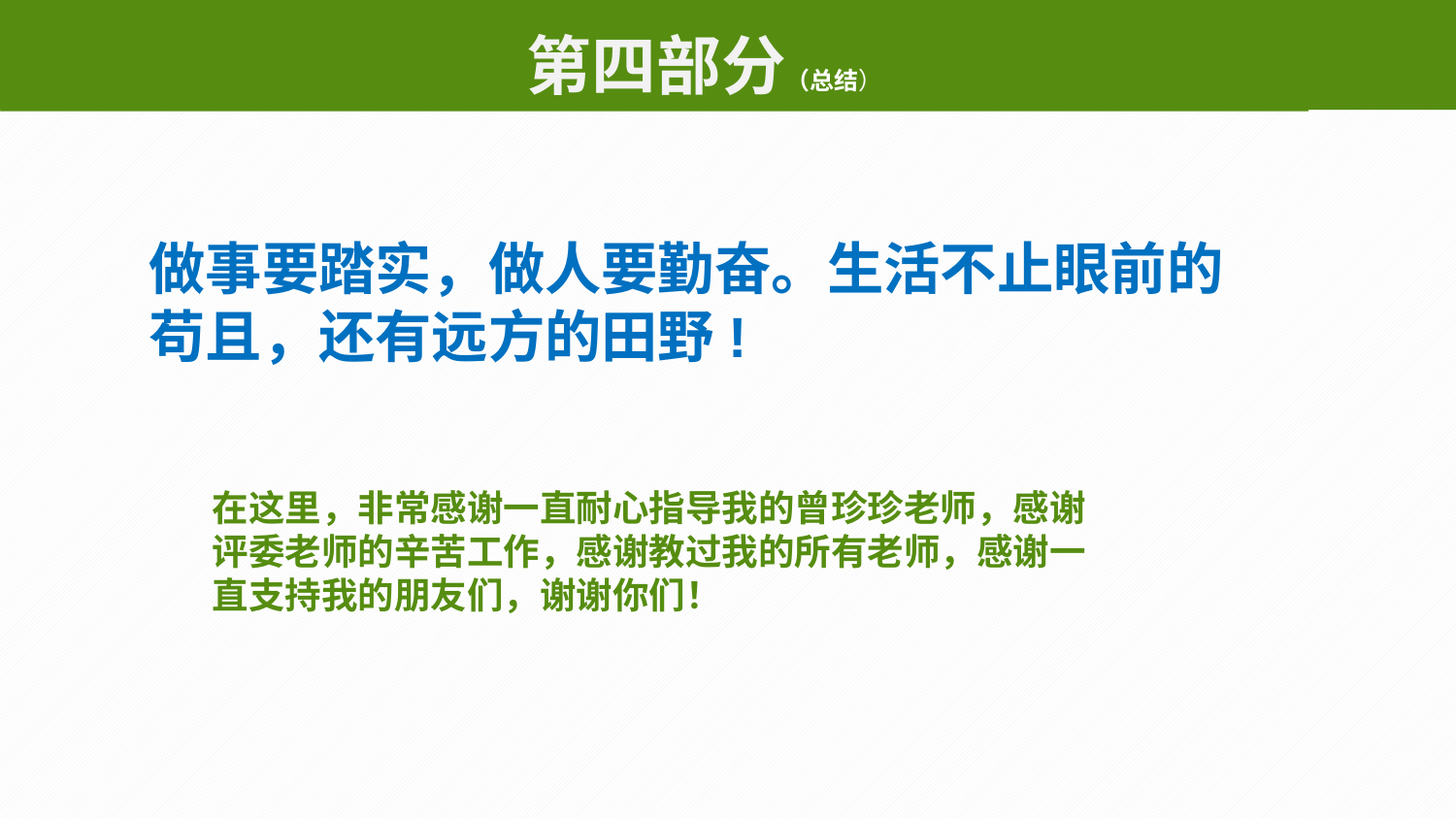

第四部分（总结）

选题背景

做事要踏实，做人要勤奋。生活不止眼前的苟且，还有远方的田野!

在这里，非常感谢一直耐心指导我的曾珍珍老师，感谢评委老师的辛苦工作，感谢教过我的所有老师，感谢一直支持我的朋友们，谢谢你们！